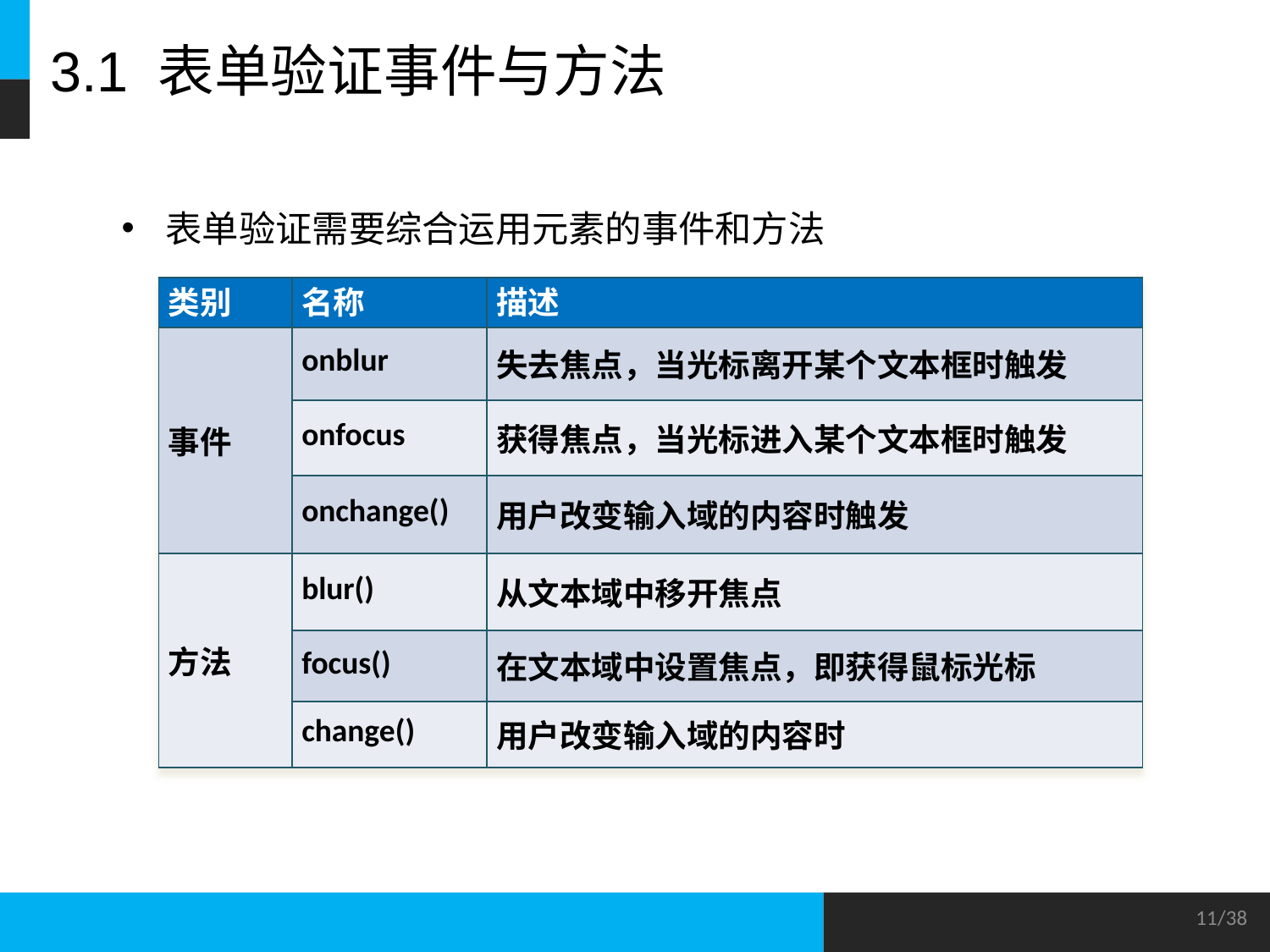

# 3.1 表单验证事件与方法
表单验证需要综合运用元素的事件和方法
| 类别 | 名称 | 描述 |
| --- | --- | --- |
| 事件 | onblur | 失去焦点，当光标离开某个文本框时触发 |
|  | onfocus | 获得焦点，当光标进入某个文本框时触发 |
|  | onchange() | 用户改变输入域的内容时触发 |
| 方法 | blur() | 从文本域中移开焦点 |
|  | focus() | 在文本域中设置焦点，即获得鼠标光标 |
|  | change() | 用户改变输入域的内容时 |
11/38